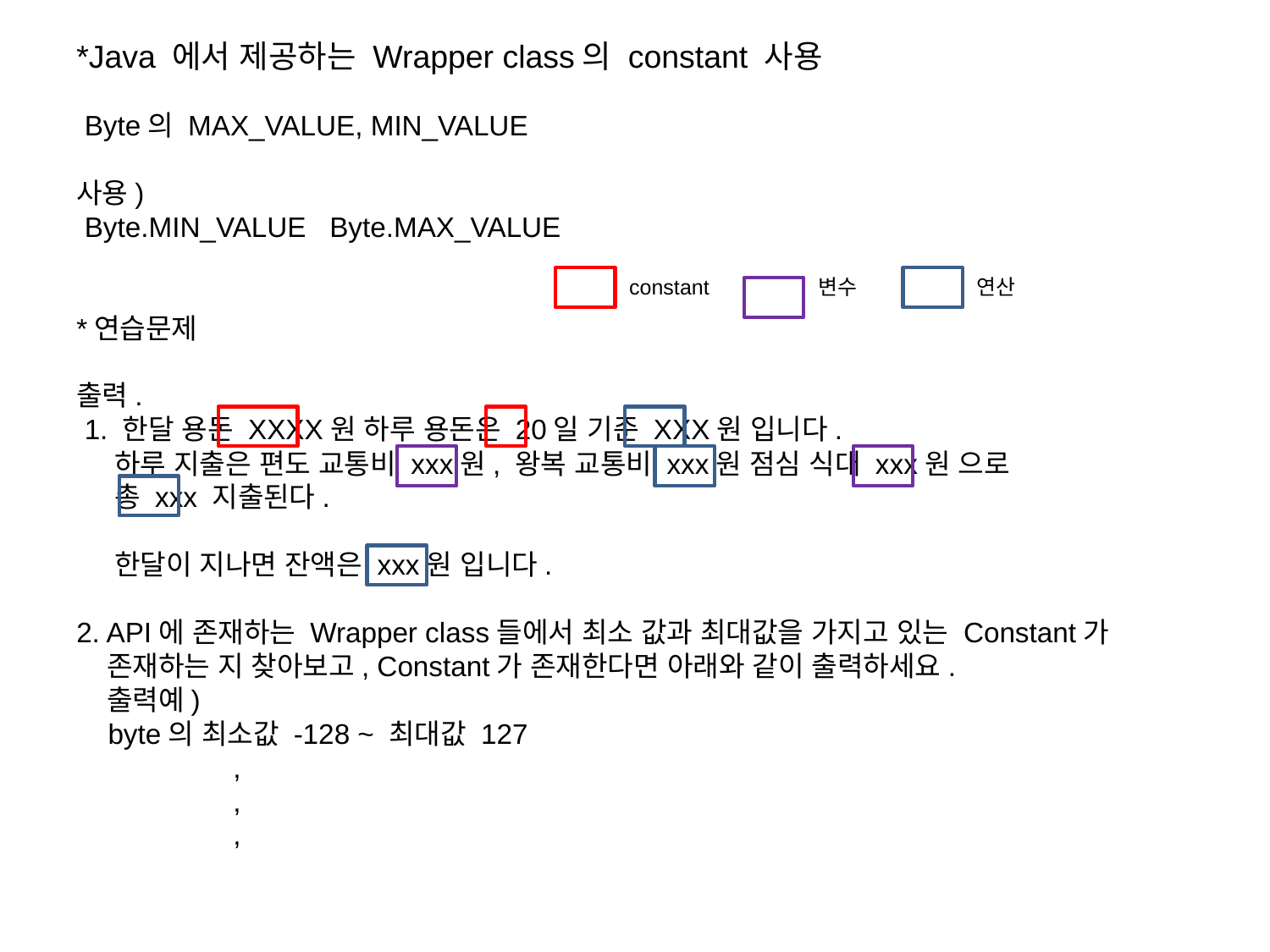

*Java 에서 제공하는 Wrapper class의 constant 사용

 Byte의 MAX_VALUE, MIN_VALUE

사용)
 Byte.MIN_VALUE   Byte.MAX_VALUE

*연습문제

출력.
 1. 한달 용돈 XXXX원 하루 용돈은 20일 기준 XXX원 입니다.
    하루 지출은 편도 교통비 xxx원, 왕복 교통비 xxx원 점심 식대 xxx원 으로
    총 xxx 지출된다.

    한달이 지나면 잔액은 xxx원 입니다.

2. API에 존재하는 Wrapper class들에서 최소 값과 최대값을 가지고 있는 Constant가
   존재하는 지 찾아보고, Constant가 존재한다면 아래와 같이 출력하세요.
   출력예)
    byte의 최소값 -128 ~ 최대값 127
                    ,
                    ,
                    ,

constant
변수

연산